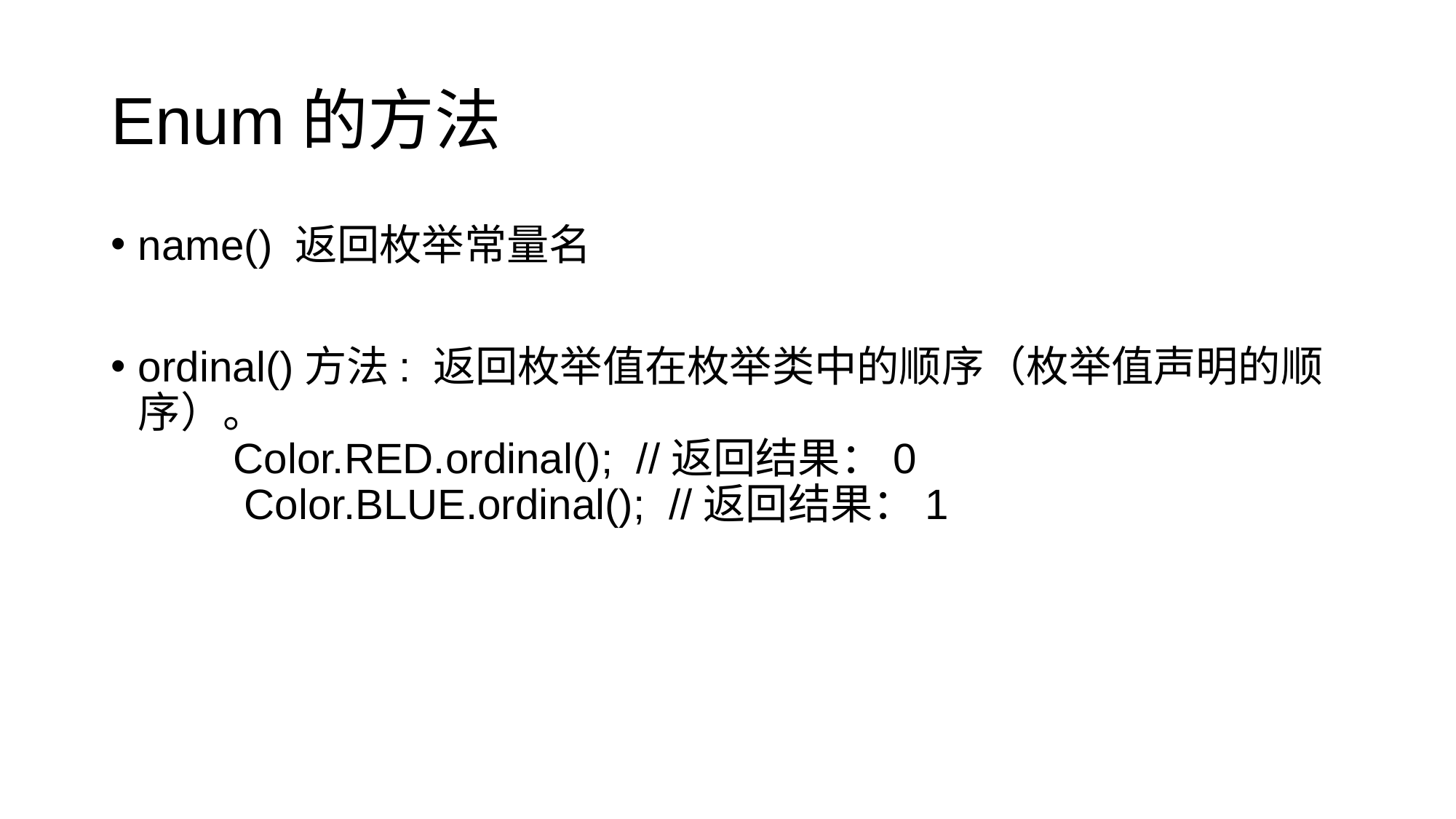

# Enum的方法
name() 返回枚举常量名

ordinal()方法: 返回枚举值在枚举类中的顺序（枚举值声明的顺序）。
         Color.RED.ordinal();  //返回结果：0
         Color.BLUE.ordinal();  //返回结果：1